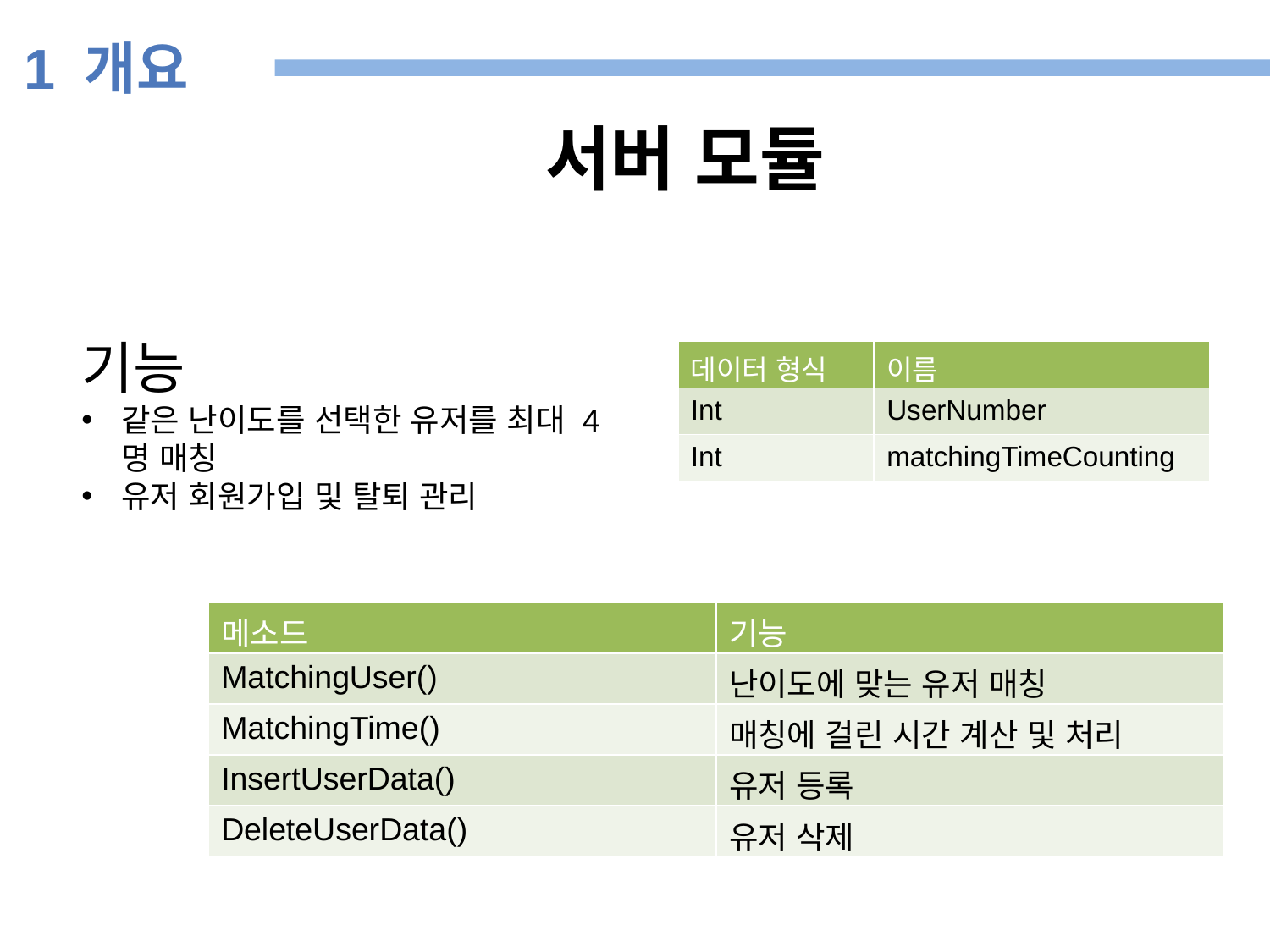

1 개요

서버 모듈

기능
같은 난이도를 선택한 유저를 최대 4명 매칭
유저 회원가입 및 탈퇴 관리
| 데이터 형식 | 이름 |
| --- | --- |
| Int | UserNumber |
| Int | matchingTimeCounting |
| 메소드 | 기능 |
| --- | --- |
| MatchingUser() | 난이도에 맞는 유저 매칭 |
| MatchingTime() | 매칭에 걸린 시간 계산 및 처리 |
| InsertUserData() | 유저 등록 |
| DeleteUserData() | 유저 삭제 |